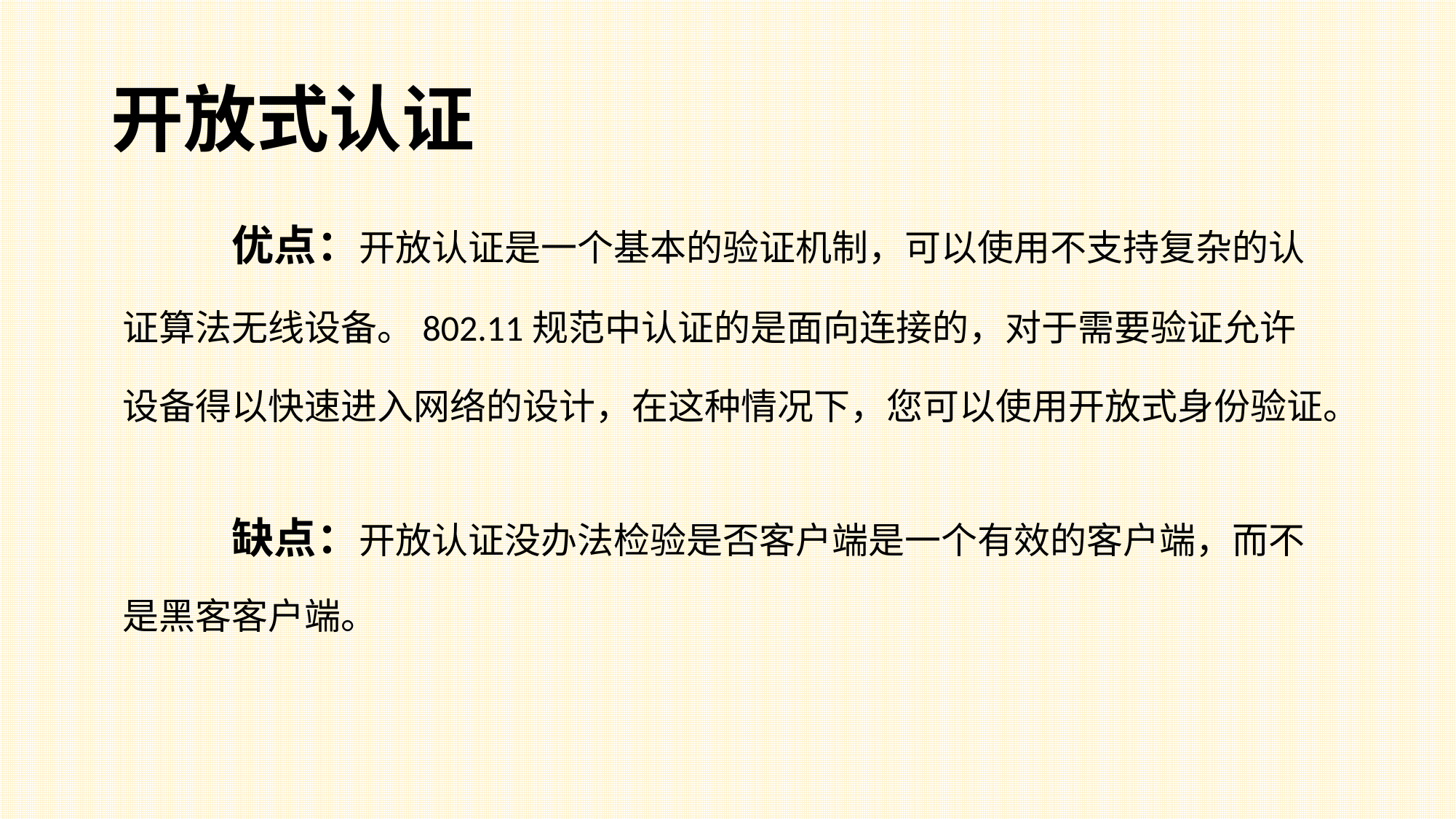

# 开放式认证
	优点：开放认证是一个基本的验证机制，可以使用不支持复杂的认证算法无线设备。802.11规范中认证的是面向连接的，对于需要验证允许设备得以快速进入网络的设计，在这种情况下，您可以使用开放式身份验证。
	缺点：开放认证没办法检验是否客户端是一个有效的客户端，而不是黑客客户端。